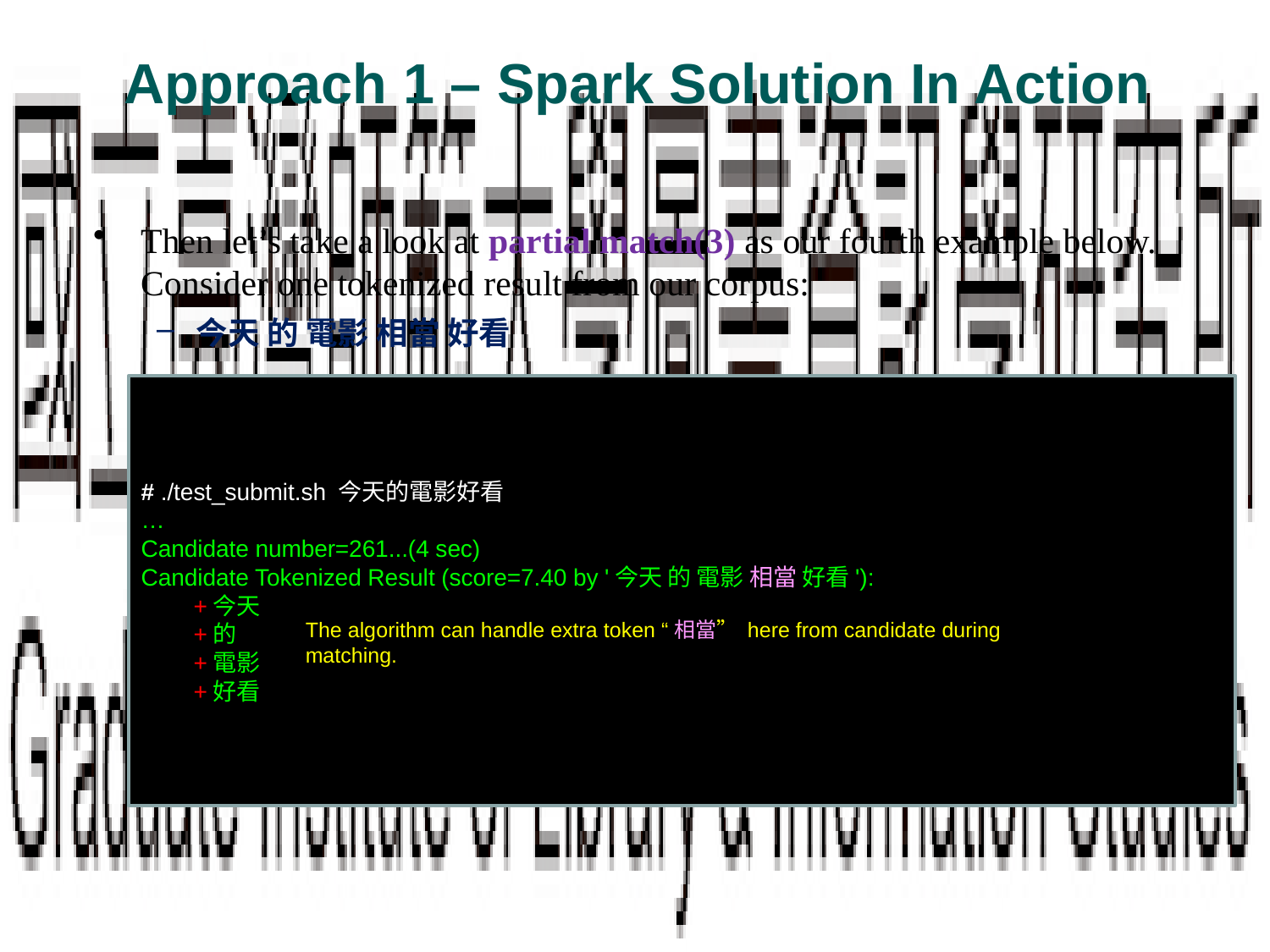

# Approach 1 – Spark Solution In Action
Then let’s take a look at partial match(3) as our fourth example below. Consider one tokenized result from our corpus:
今天 的 電影 相當 好看

# ./test_submit.sh 今天的電影好看
…
Candidate number=261...(4 sec)
Candidate Tokenized Result (score=7.40 by '今天 的 電影 相當 好看'):
        +今天
        +的
        +電影
        +好看
The algorithm can handle extra token “相當” here from candidate during matching.